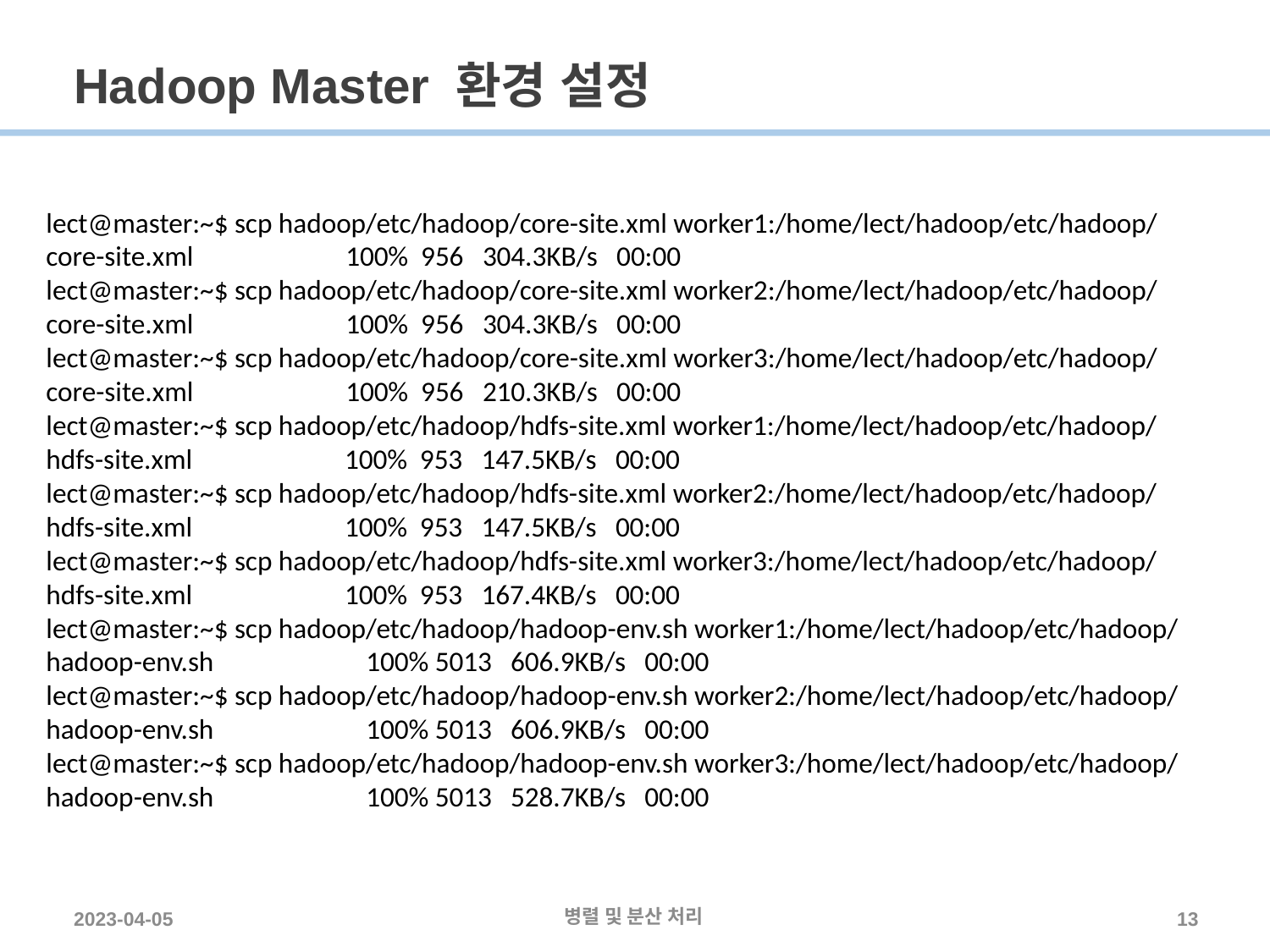

# Hadoop Master 환경 설정
lect@master:~$ scp hadoop/etc/hadoop/core-site.xml worker1:/home/lect/hadoop/etc/hadoop/
core-site.xml                        100%  956   304.3KB/s   00:00
lect@master:~$ scp hadoop/etc/hadoop/core-site.xml worker2:/home/lect/hadoop/etc/hadoop/
core-site.xml                        100%  956   304.3KB/s   00:00
lect@master:~$ scp hadoop/etc/hadoop/core-site.xml worker3:/home/lect/hadoop/etc/hadoop/
core-site.xml                        100%  956   210.3KB/s   00:00
lect@master:~$ scp hadoop/etc/hadoop/hdfs-site.xml worker1:/home/lect/hadoop/etc/hadoop/
hdfs-site.xml                        100%  953   147.5KB/s   00:00
lect@master:~$ scp hadoop/etc/hadoop/hdfs-site.xml worker2:/home/lect/hadoop/etc/hadoop/
hdfs-site.xml                        100%  953   147.5KB/s   00:00
lect@master:~$ scp hadoop/etc/hadoop/hdfs-site.xml worker3:/home/lect/hadoop/etc/hadoop/
hdfs-site.xml                        100%  953   167.4KB/s   00:00
lect@master:~$ scp hadoop/etc/hadoop/hadoop-env.sh worker1:/home/lect/hadoop/etc/hadoop/
hadoop-env.sh                        100% 5013   606.9KB/s   00:00
lect@master:~$ scp hadoop/etc/hadoop/hadoop-env.sh worker2:/home/lect/hadoop/etc/hadoop/
hadoop-env.sh                        100% 5013   606.9KB/s   00:00
lect@master:~$ scp hadoop/etc/hadoop/hadoop-env.sh worker3:/home/lect/hadoop/etc/hadoop/
hadoop-env.sh                        100% 5013   528.7KB/s   00:00
2023-04-05
병렬 및 분산 처리
13